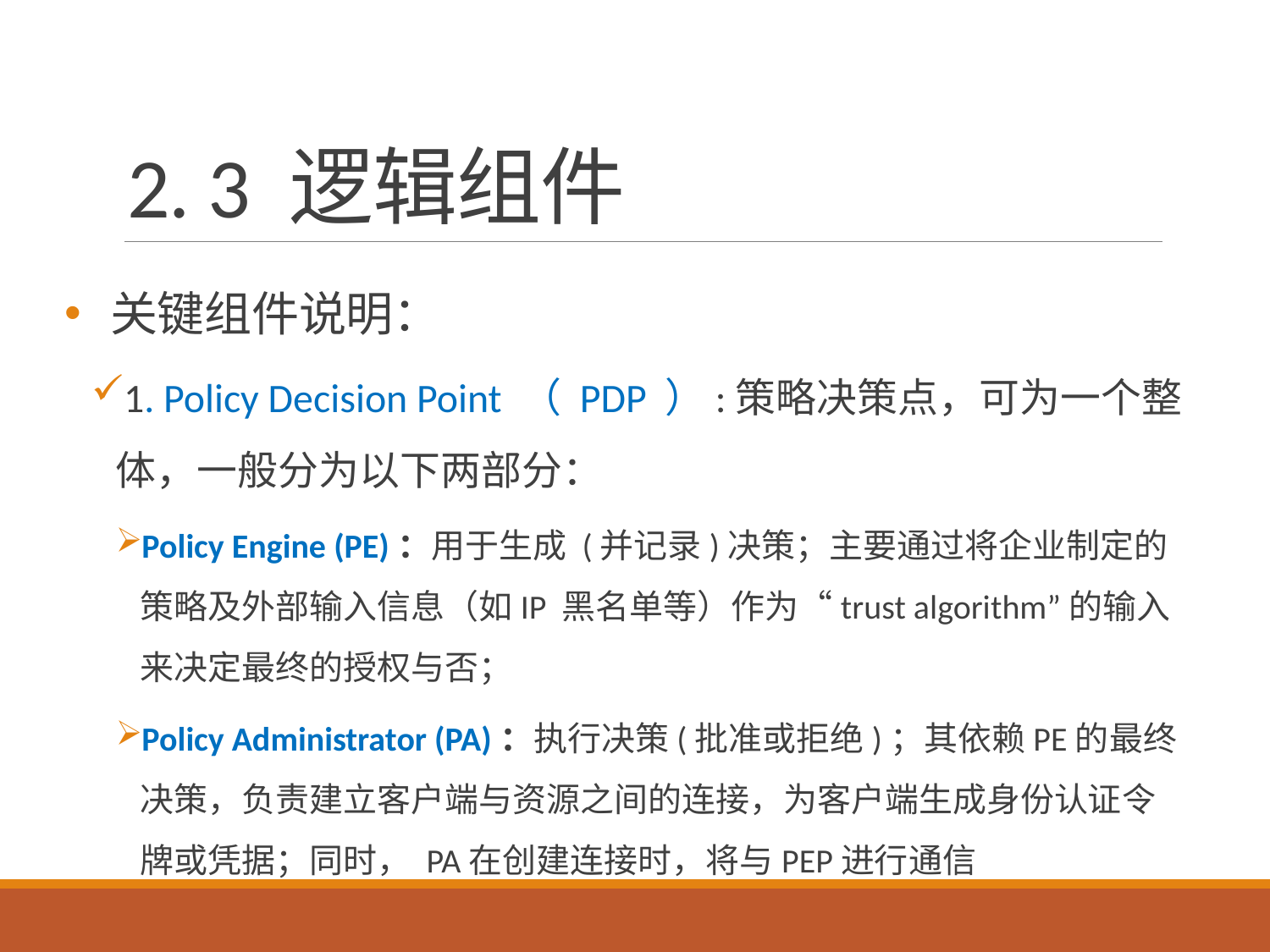

# 2. 3 逻辑组件
关键组件说明：
1. Policy Decision Point （ PDP ）:策略决策点，可为一个整体，一般分为以下两部分：
Policy Engine (PE)：用于生成 (并记录)决策；主要通过将企业制定的策略及外部输入信息（如IP 黑名单等）作为“trust algorithm”的输入来决定最终的授权与否；
Policy Administrator (PA)：执行决策(批准或拒绝)；其依赖PE的最终决策，负责建立客户端与资源之间的连接，为客户端生成身份认证令牌或凭据；同时， PA在创建连接时，将与PEP进行通信
65